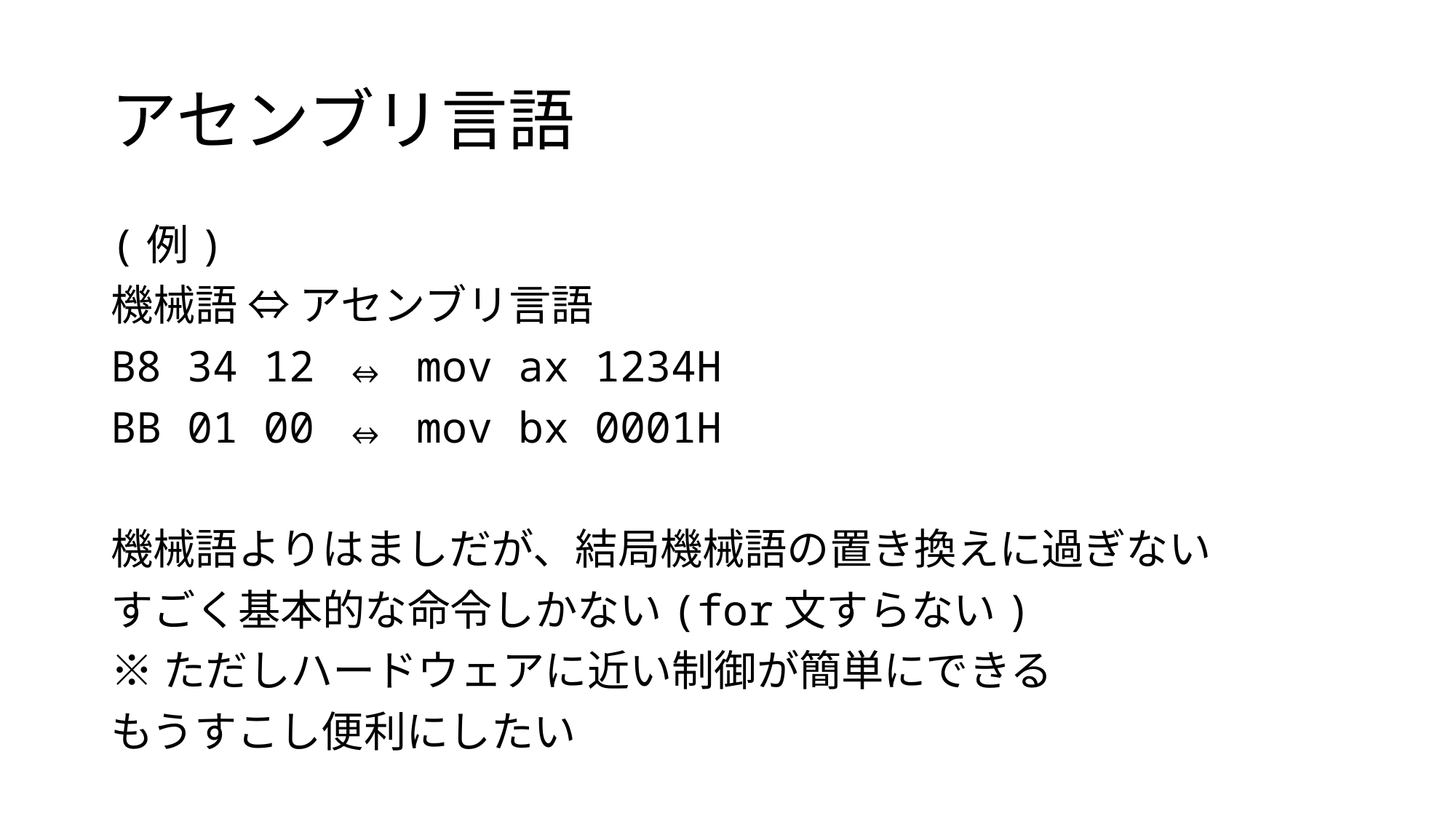

# アセンブリ言語
(例)
機械語 ⇔ アセンブリ言語
B8 34 12 ⇔ mov ax 1234H
BB 01 00 ⇔ mov bx 0001H

機械語よりはましだが、結局機械語の置き換えに過ぎない
すごく基本的な命令しかない(for文すらない)
※ただしハードウェアに近い制御が簡単にできる
もうすこし便利にしたい